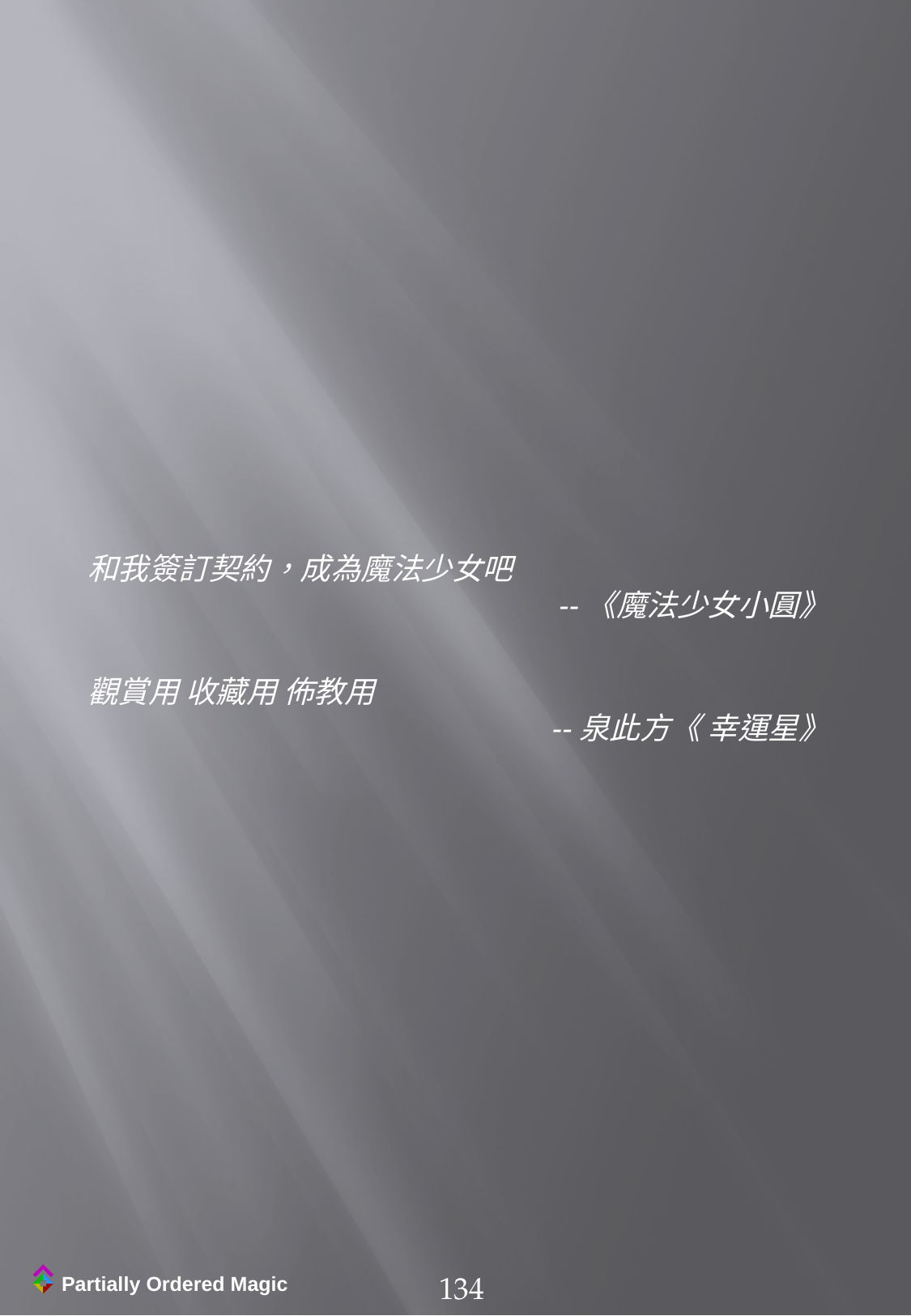

#

和我簽訂契約，成為魔法少女吧
--《魔法少女小圓》
觀賞用 收藏用 佈教用
--泉此方《 幸運星》